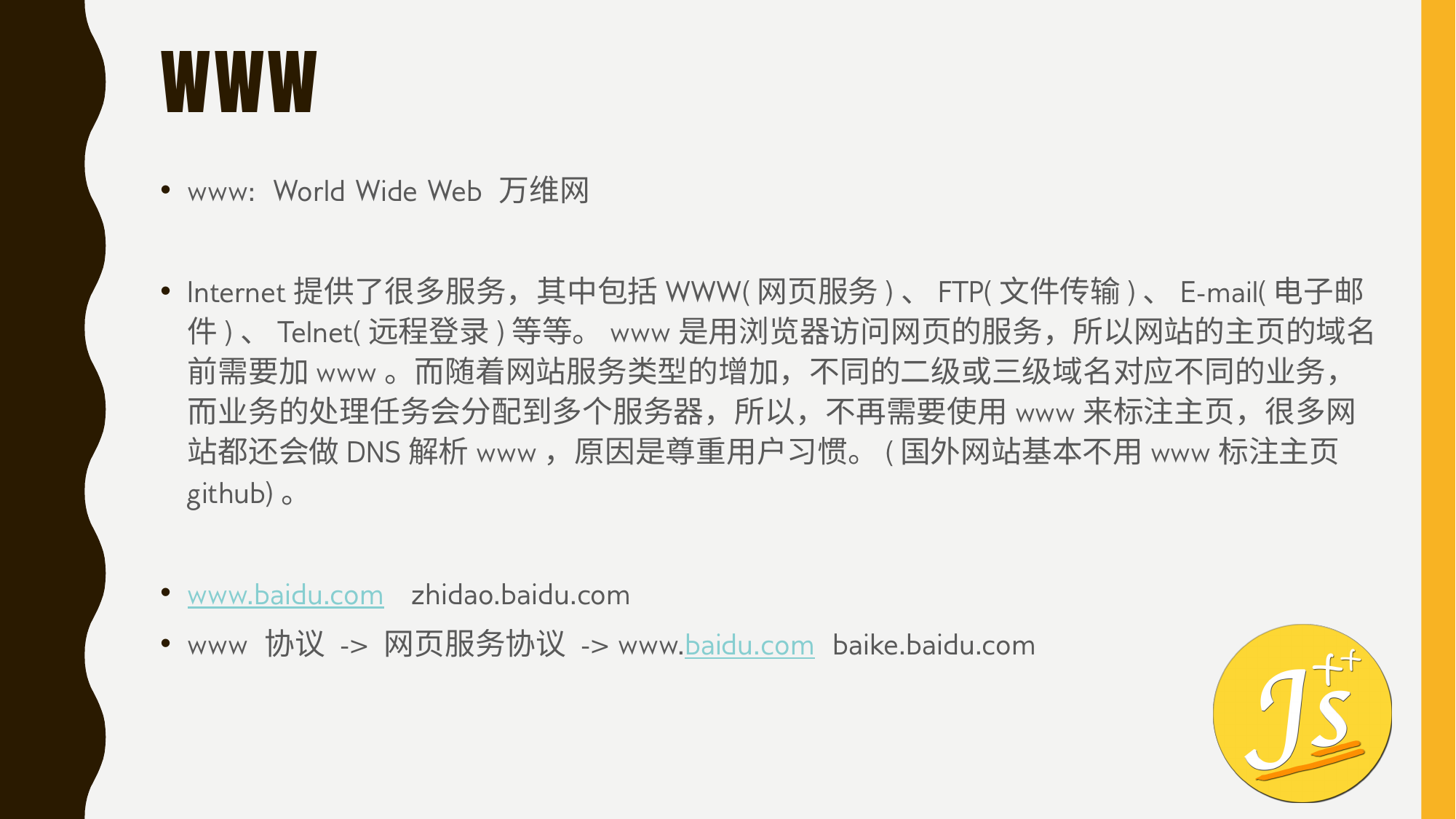

# www
www:  World Wide Web 万维网

Internet提供了很多服务，其中包括WWW(网页服务)、FTP(文件传输)、E-mail(电子邮件)、Telnet(远程登录)等等。www是用浏览器访问网页的服务，所以网站的主页的域名前需要加www。而随着网站服务类型的增加，不同的二级或三级域名对应不同的业务，而业务的处理任务会分配到多个服务器，所以，不再需要使用www来标注主页，很多网站都还会做DNS解析www，原因是尊重用户习惯。(国外网站基本不用www标注主页 github)。

www.baidu.com   zhidao.baidu.com
www 协议 -> 网页服务协议 -> www.baidu.com  baike.baidu.com